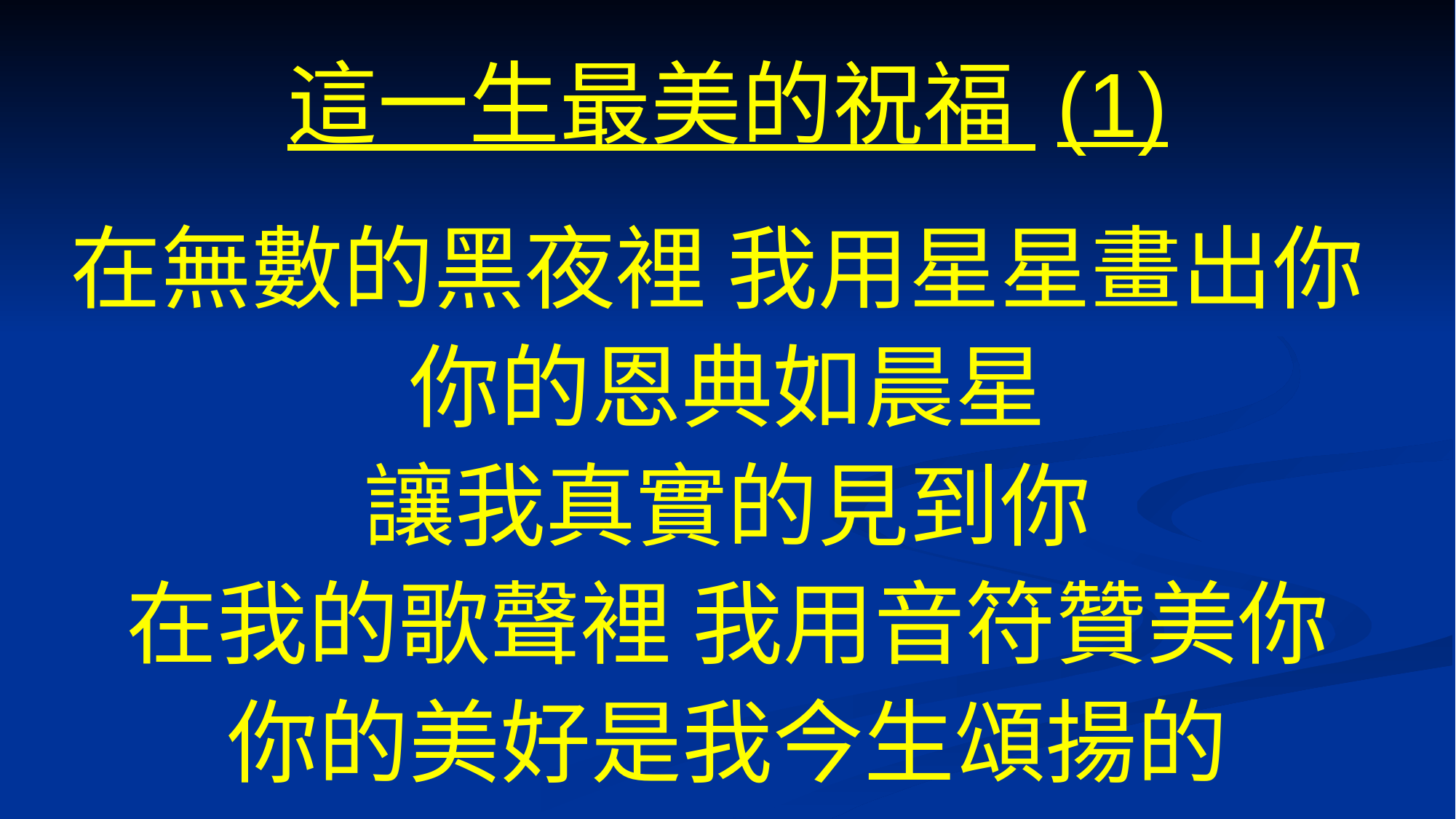

# 這一生最美的祝福 (1)
在無數的黑夜裡 我用星星畫出你
你的恩典如晨星
讓我真實的見到你
在我的歌聲裡 我用音符贊美你
你的美好是我今生頌揚的